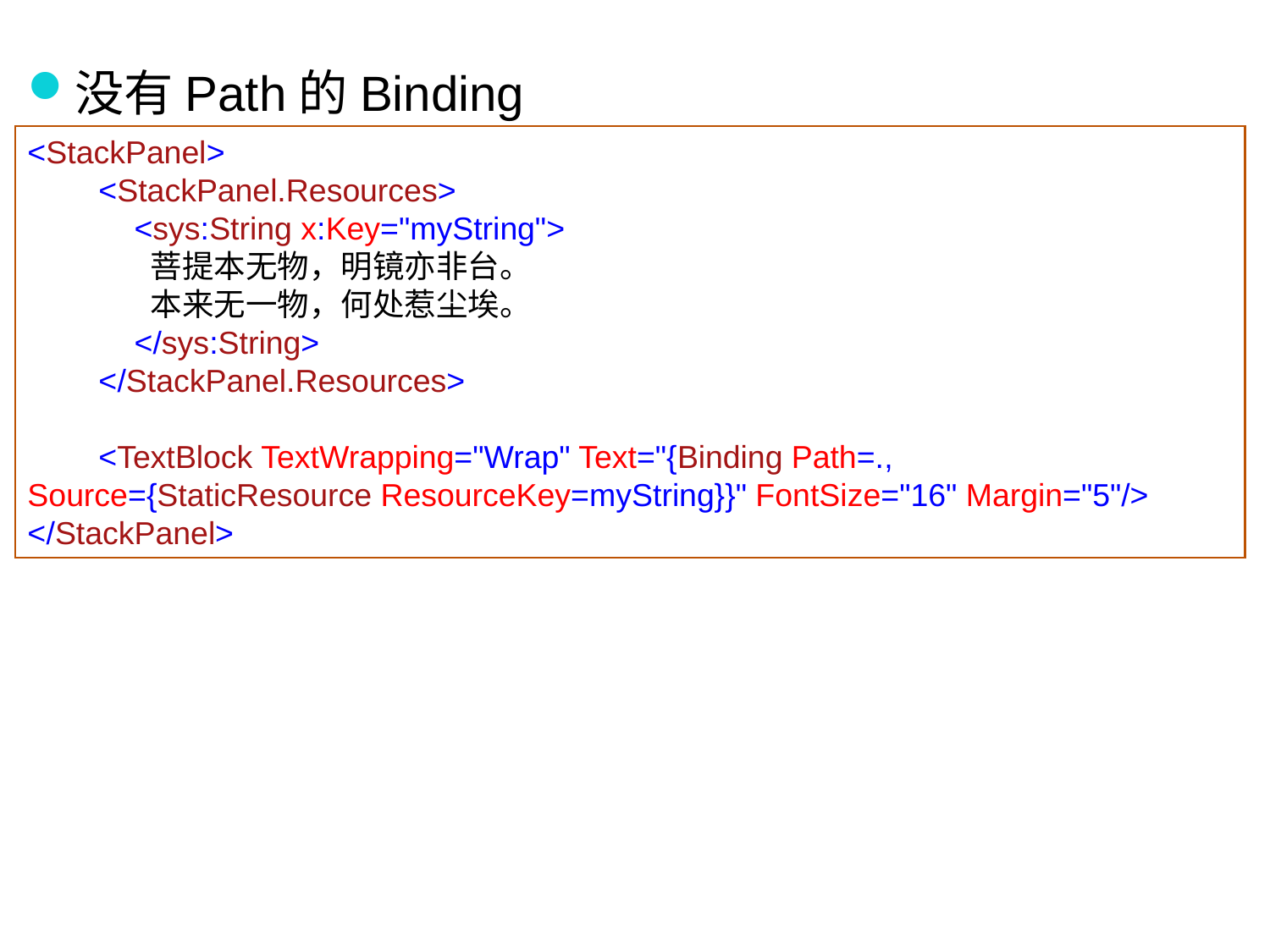

没有Path的Binding
<StackPanel>
        <StackPanel.Resources>
            <sys:String x:Key="myString">
                菩提本无物，明镜亦非台。
                本来无一物，何处惹尘埃。
            </sys:String>
        </StackPanel.Resources>

        <TextBlock TextWrapping="Wrap" Text="{Binding Path=., Source={StaticResource ResourceKey=myString}}" FontSize="16" Margin="5"/>
</StackPanel>